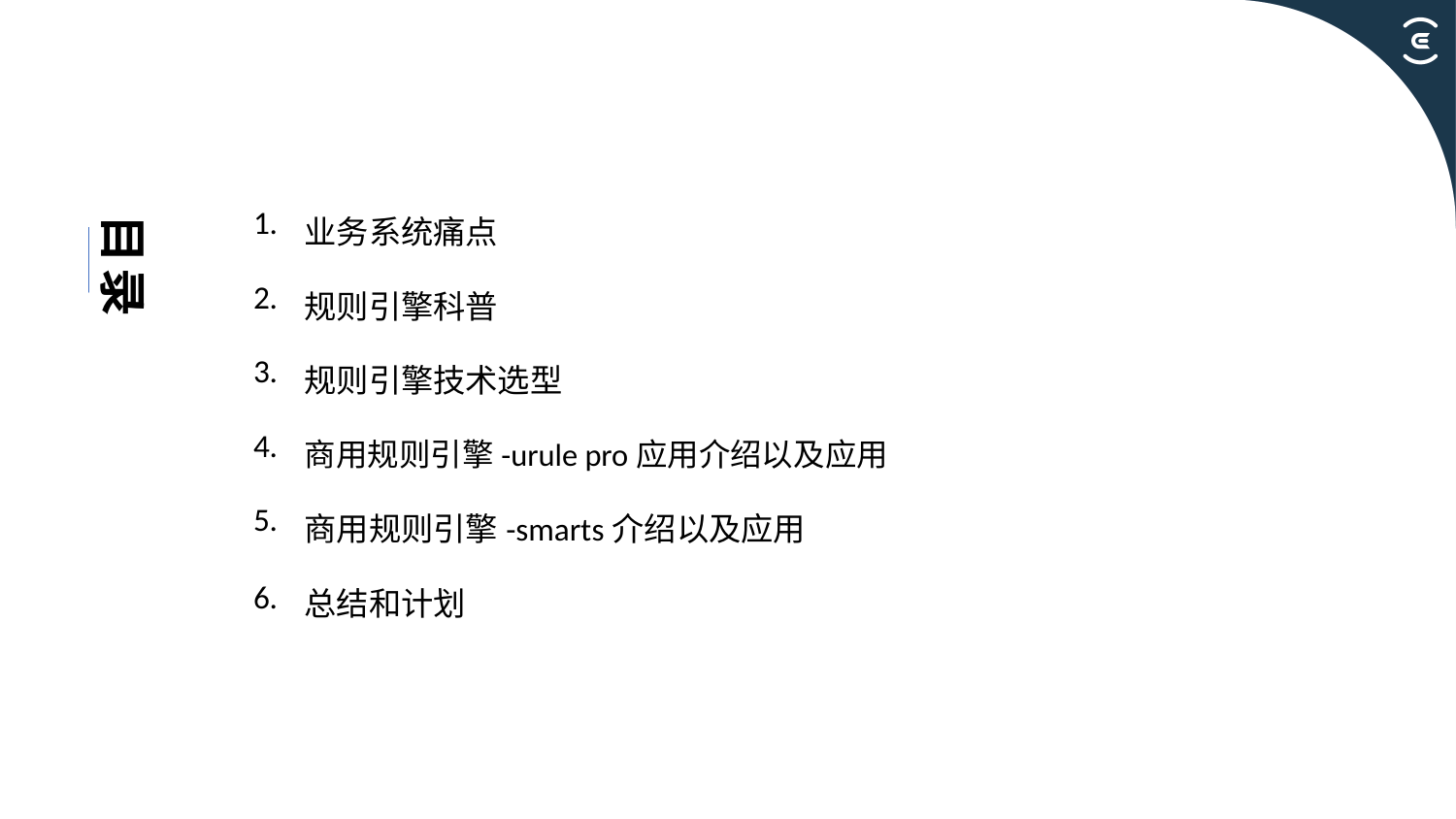

目录
1.
业务系统痛点
2.
规则引擎科普
3.
规则引擎技术选型
4.
商用规则引擎-urule pro应用介绍以及应用
5.
商用规则引擎-smarts介绍以及应用
6.
总结和计划